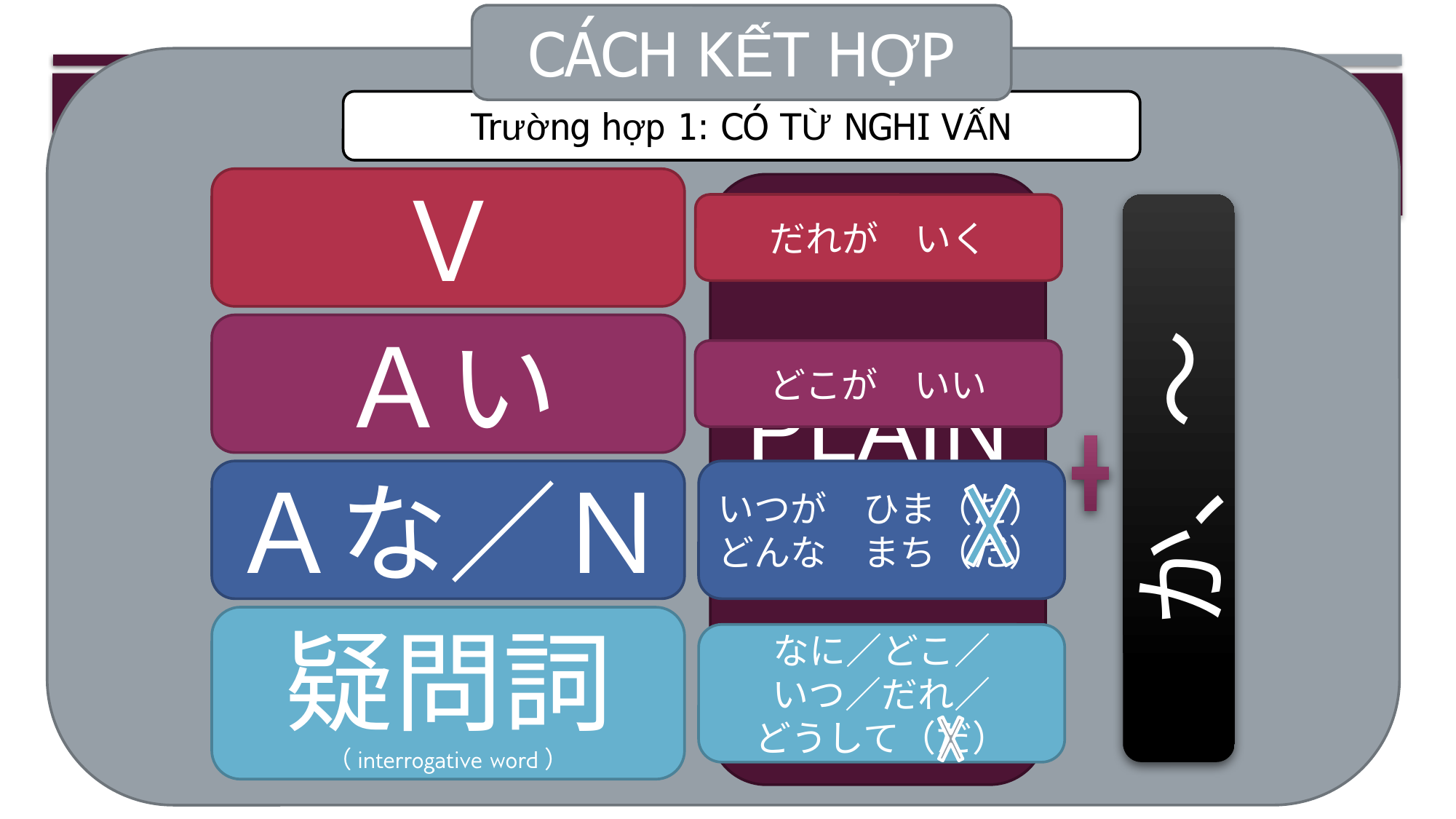

CÁCH KẾT HỢP

Trường hợp 1: CÓ TỪ NGHI VẤN
Ｖ
PLAIN
FORM
だれが　いく
か、～
Ａい
どこが　いい

Ａな／Ｎ
いつが　ひま（だ）
どんな　まち（だ）
疑問詞
（interrogative word）
なに／どこ／
いつ／だれ／
どうして（だ）